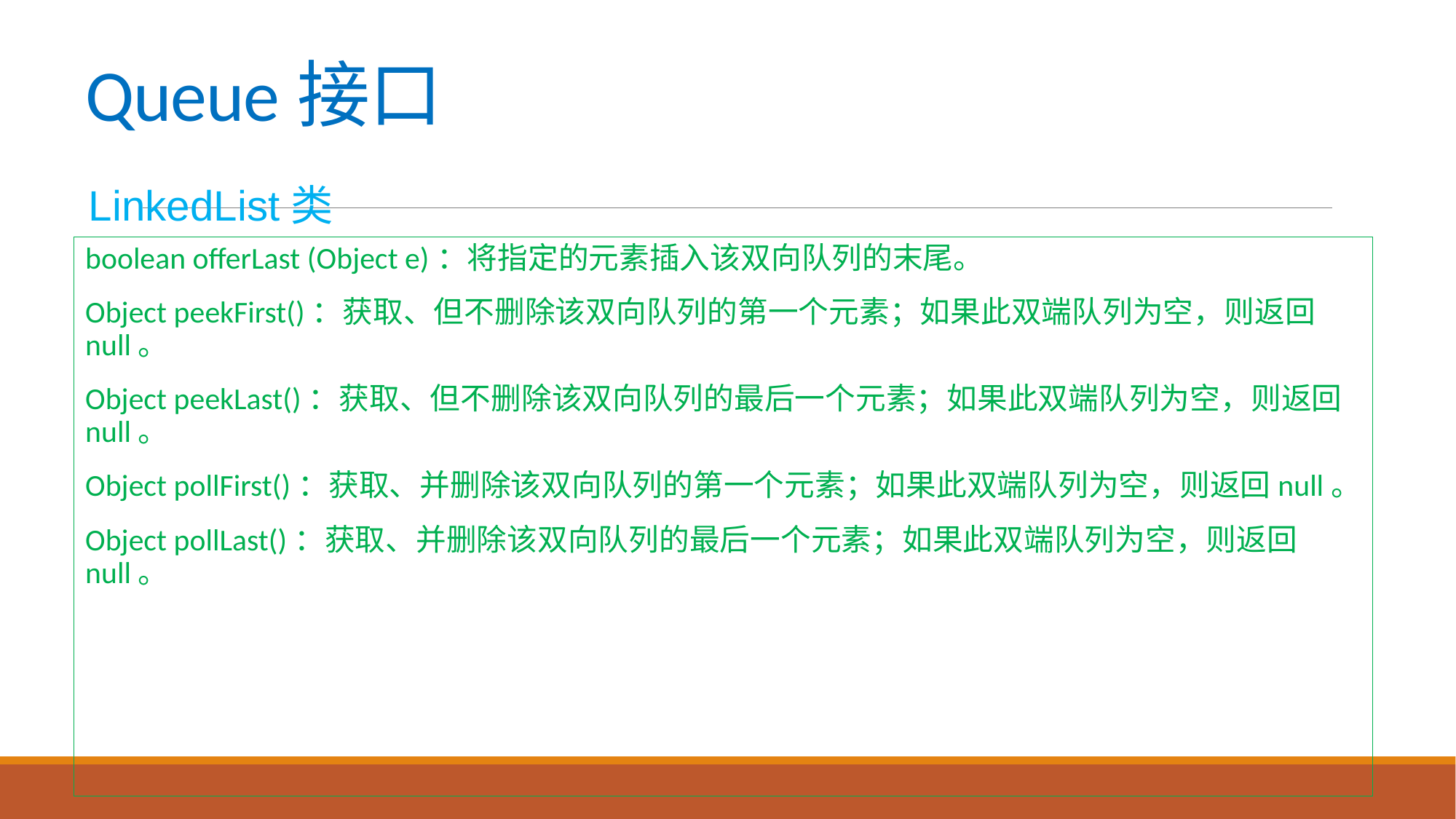

# Queue接口
LinkedList类
boolean offerLast (Object e)：将指定的元素插入该双向队列的末尾。
Object peekFirst()：获取、但不删除该双向队列的第一个元素；如果此双端队列为空，则返回null。
Object peekLast()：获取、但不删除该双向队列的最后一个元素；如果此双端队列为空，则返回null。
Object pollFirst()：获取、并删除该双向队列的第一个元素；如果此双端队列为空，则返回null。
Object pollLast()：获取、并删除该双向队列的最后一个元素；如果此双端队列为空，则返回null。